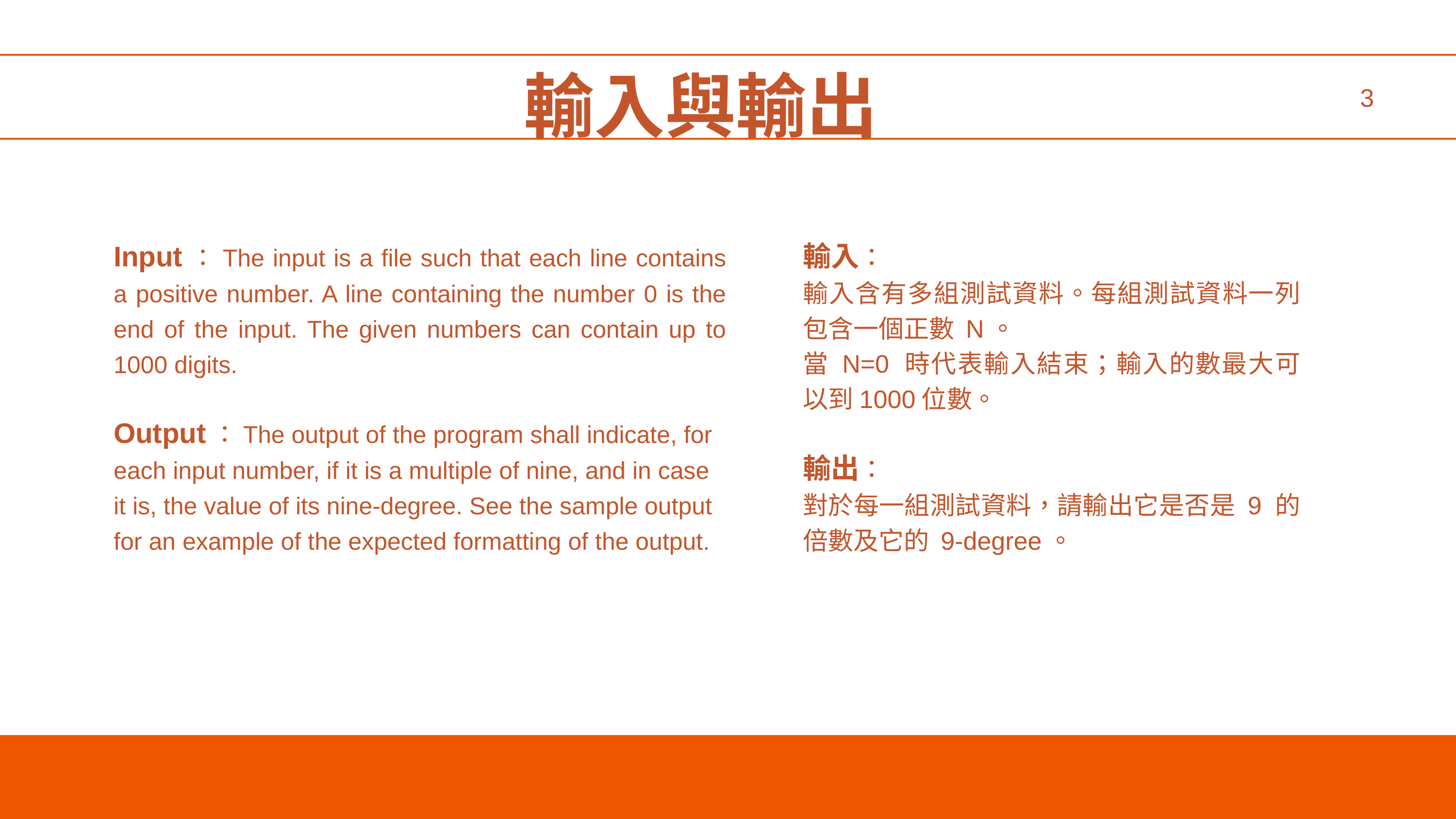

輸入與輸出

3
Input：The input is a file such that each line contains a positive number. A line containing the number 0 is the end of the input. The given numbers can contain up to 1000 digits.

Output：The output of the program shall indicate, for each input number, if it is a multiple of nine, and in case it is, the value of its nine-degree. See the sample output for an example of the expected formatting of the output.
輸入：
輸入含有多組測試資料。每組測試資料一列包含一個正數 N。
當 N=0 時代表輸入結束；輸入的數最大可以到1000位數。

輸出：
對於每一組測試資料，請輸出它是否是 9 的倍數及它的 9-degree。